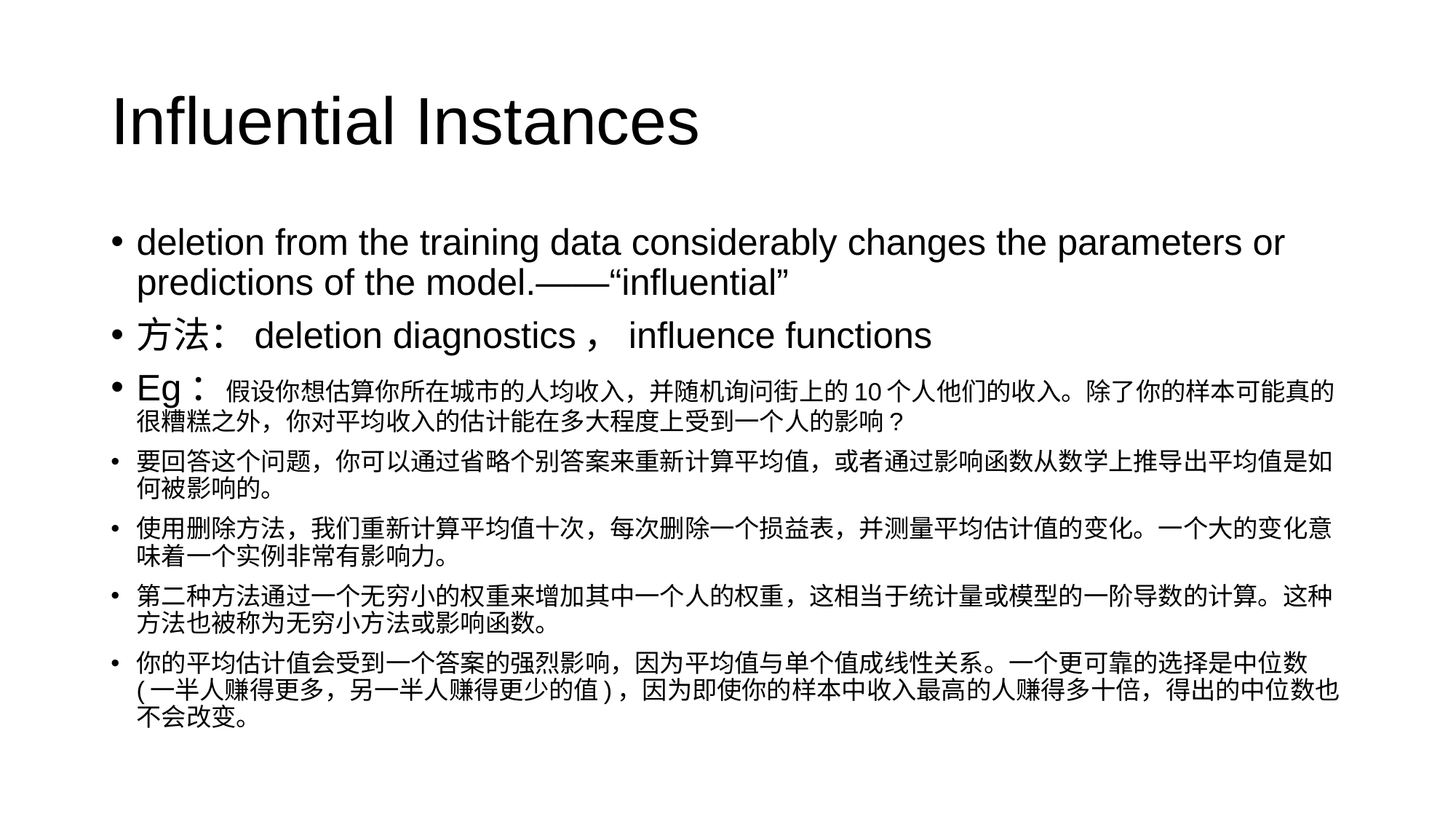

# Influential Instances
deletion from the training data considerably changes the parameters or predictions of the model.——“influential”
方法：deletion diagnostics，influence functions
Eg：假设你想估算你所在城市的人均收入，并随机询问街上的10个人他们的收入。除了你的样本可能真的很糟糕之外，你对平均收入的估计能在多大程度上受到一个人的影响?
要回答这个问题，你可以通过省略个别答案来重新计算平均值，或者通过影响函数从数学上推导出平均值是如何被影响的。
使用删除方法，我们重新计算平均值十次，每次删除一个损益表，并测量平均估计值的变化。一个大的变化意味着一个实例非常有影响力。
第二种方法通过一个无穷小的权重来增加其中一个人的权重，这相当于统计量或模型的一阶导数的计算。这种方法也被称为无穷小方法或影响函数。
你的平均估计值会受到一个答案的强烈影响，因为平均值与单个值成线性关系。一个更可靠的选择是中位数(一半人赚得更多，另一半人赚得更少的值)，因为即使你的样本中收入最高的人赚得多十倍，得出的中位数也不会改变。